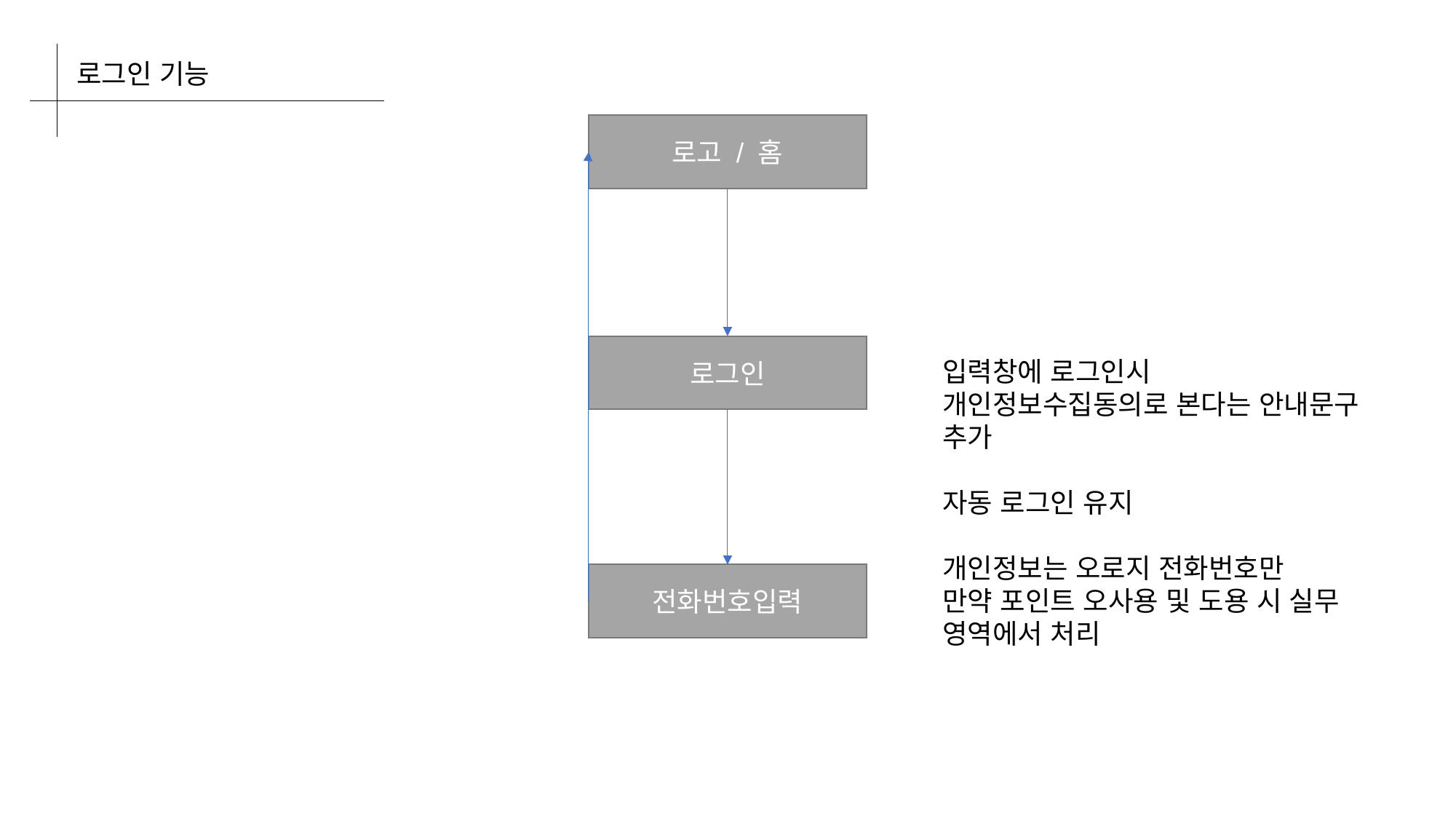

로그인 기능
로고 / 홈
로그인
입력창에 로그인시 개인정보수집동의로 본다는 안내문구 추가

자동 로그인 유지

개인정보는 오로지 전화번호만
만약 포인트 오사용 및 도용 시 실무 영역에서 처리
전화번호입력